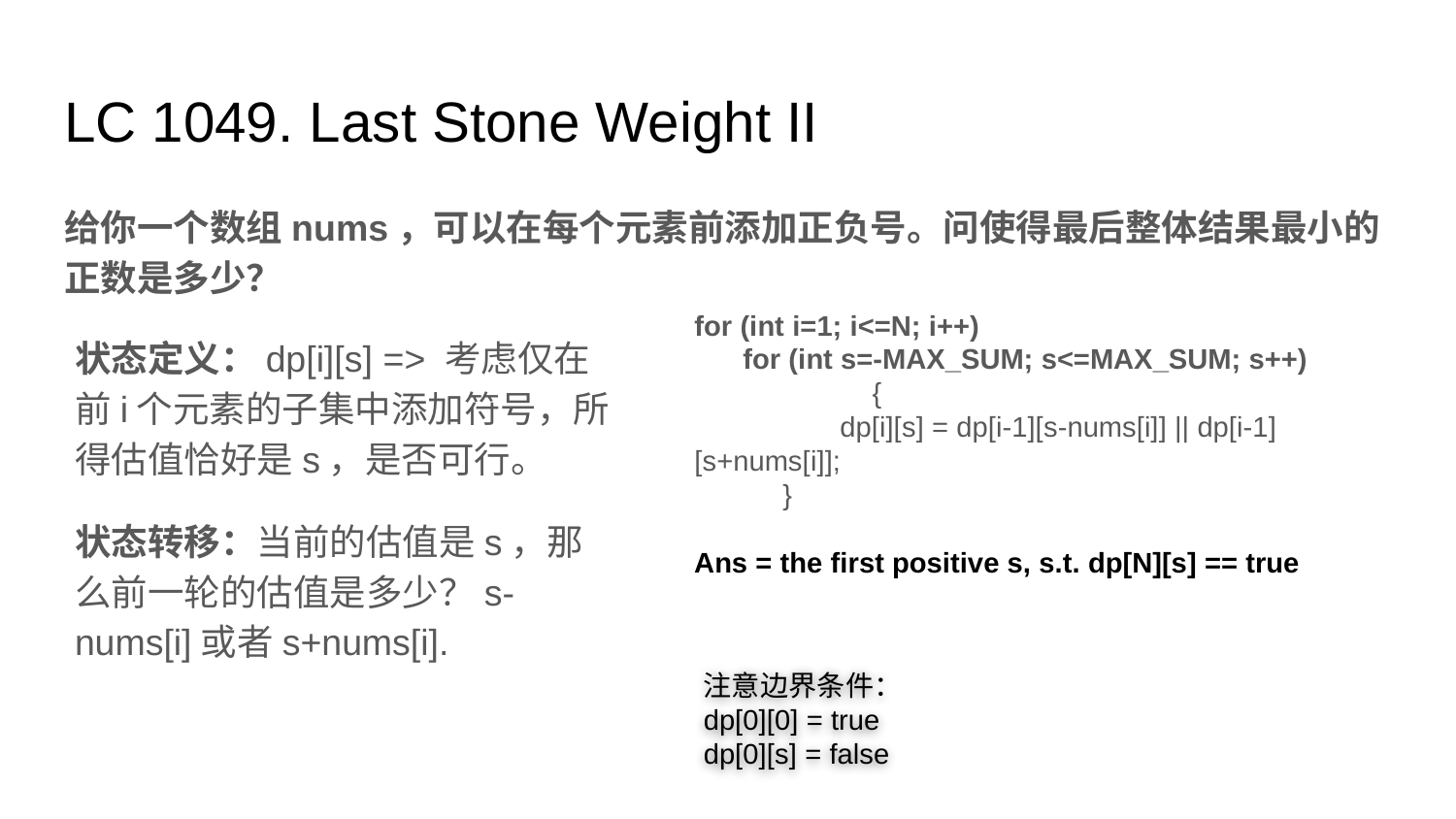

# LC 1049. Last Stone Weight II

给你一个数组nums，可以在每个元素前添加正负号。问使得最后整体结果最小的正数是多少？

for (int i=1; i<=N; i++)
for (int s=-MAX_SUM; s<=MAX_SUM; s++)
      	    {
          	dp[i][s] = dp[i-1][s-nums[i]] || dp[i-1][s+nums[i]];
           }

   Ans = the first positive s, s.t. dp[N][s] == true

状态定义：dp[i][s] => 考虑仅在前i个元素的子集中添加符号，所得估值恰好是s，是否可行。
状态转移：当前的估值是s，那么前一轮的估值是多少？s-nums[i]或者s+nums[i].

注意边界条件：
dp[0][0] = true
dp[0][s] = false